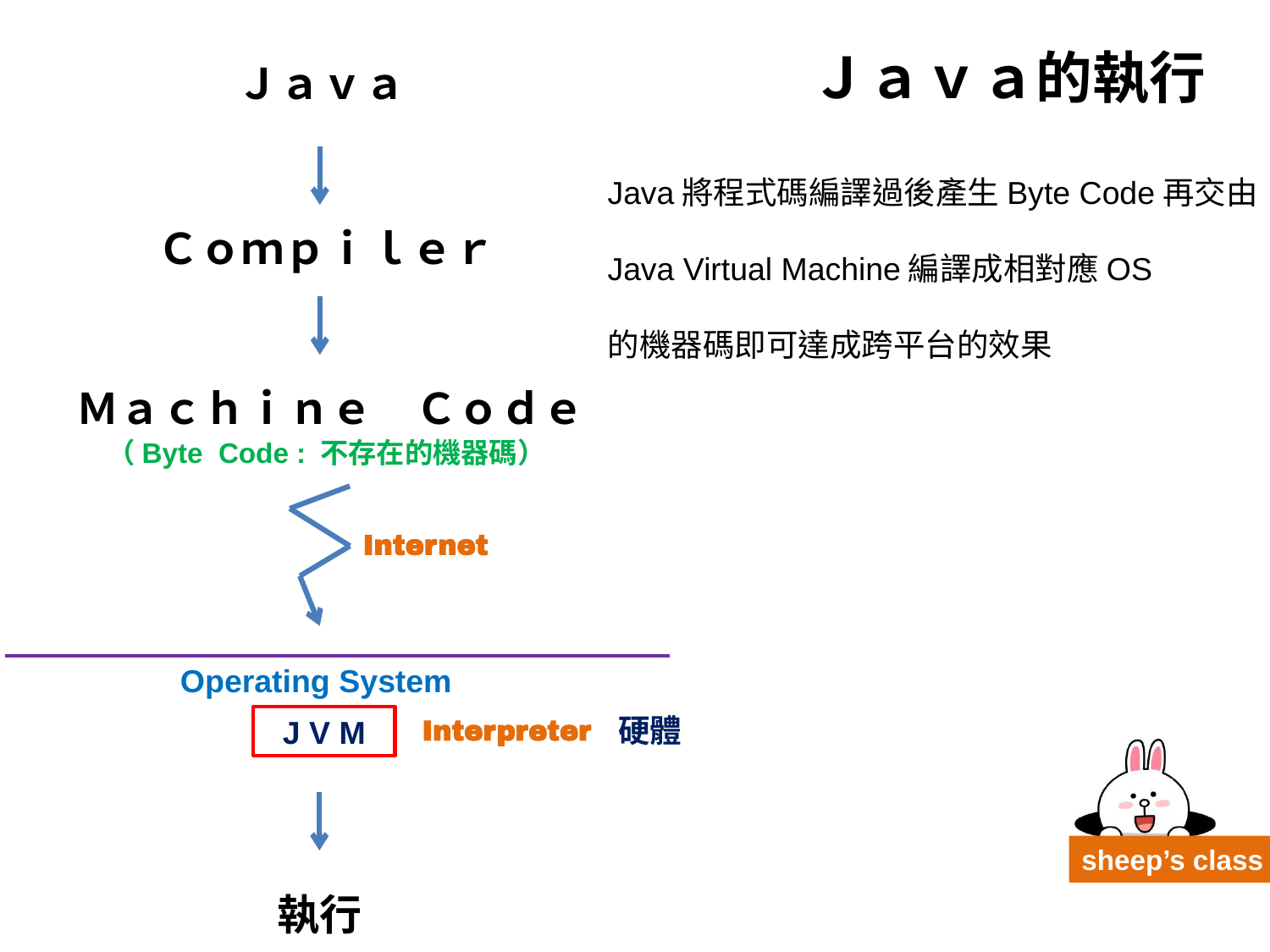

Ｊａｖａ的執行
Ｊａｖａ
Java將程式碼編譯過後產生Byte Code再交由

Java Virtual Machine編譯成相對應OS

的機器碼即可達成跨平台的效果

Ｃｏｍｐｉｌｅｒ
Ｍａｃｈｉｎｅ　Ｃｏｄｅ
（Byte  Code : 不存在的機器碼）
Internet
Operating System
硬體
Interpreter
J V M
執行